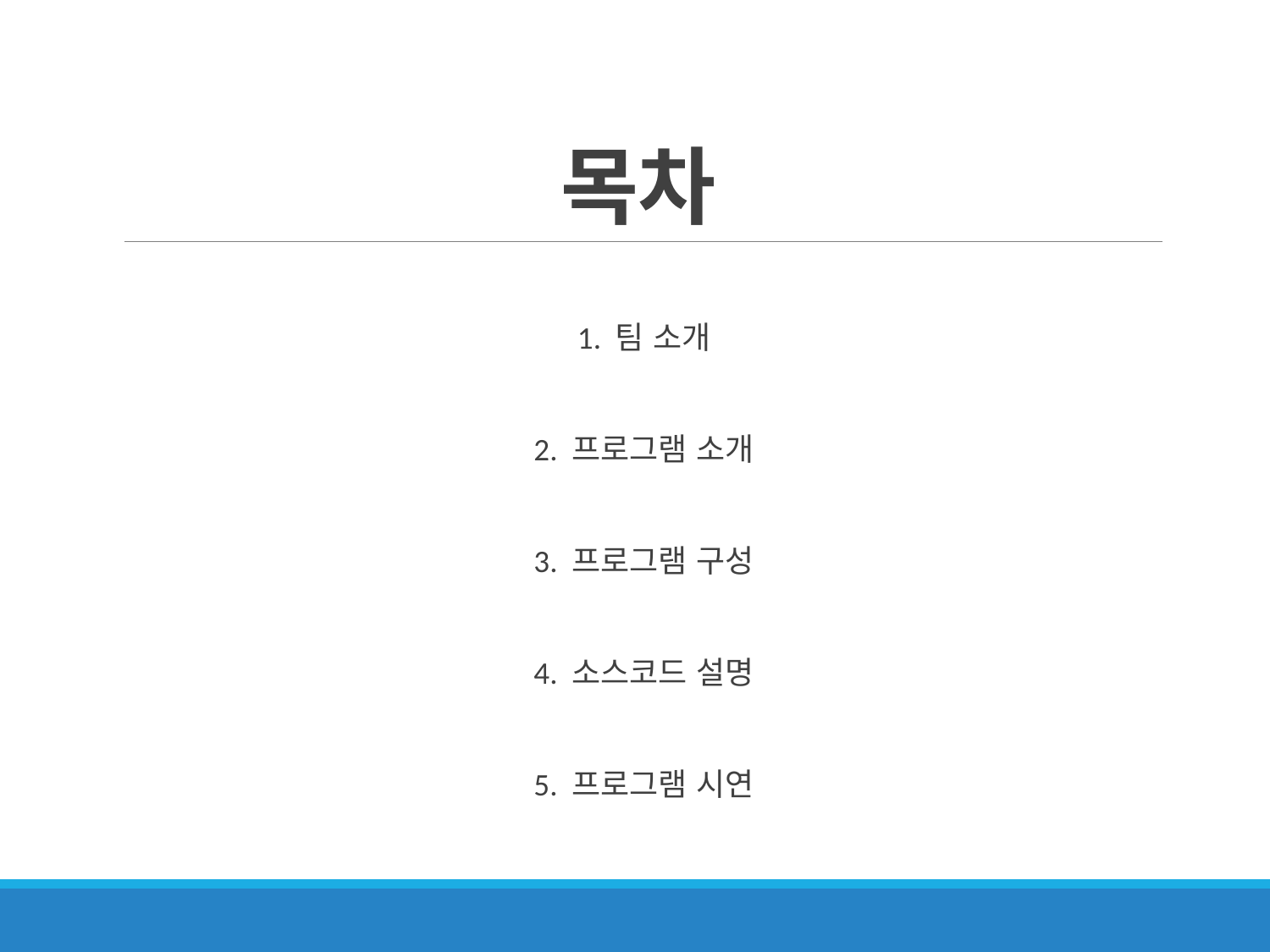

# 목차

1. 팀 소개

2. 프로그램 소개

3. 프로그램 구성

4. 소스코드 설명

5. 프로그램 시연